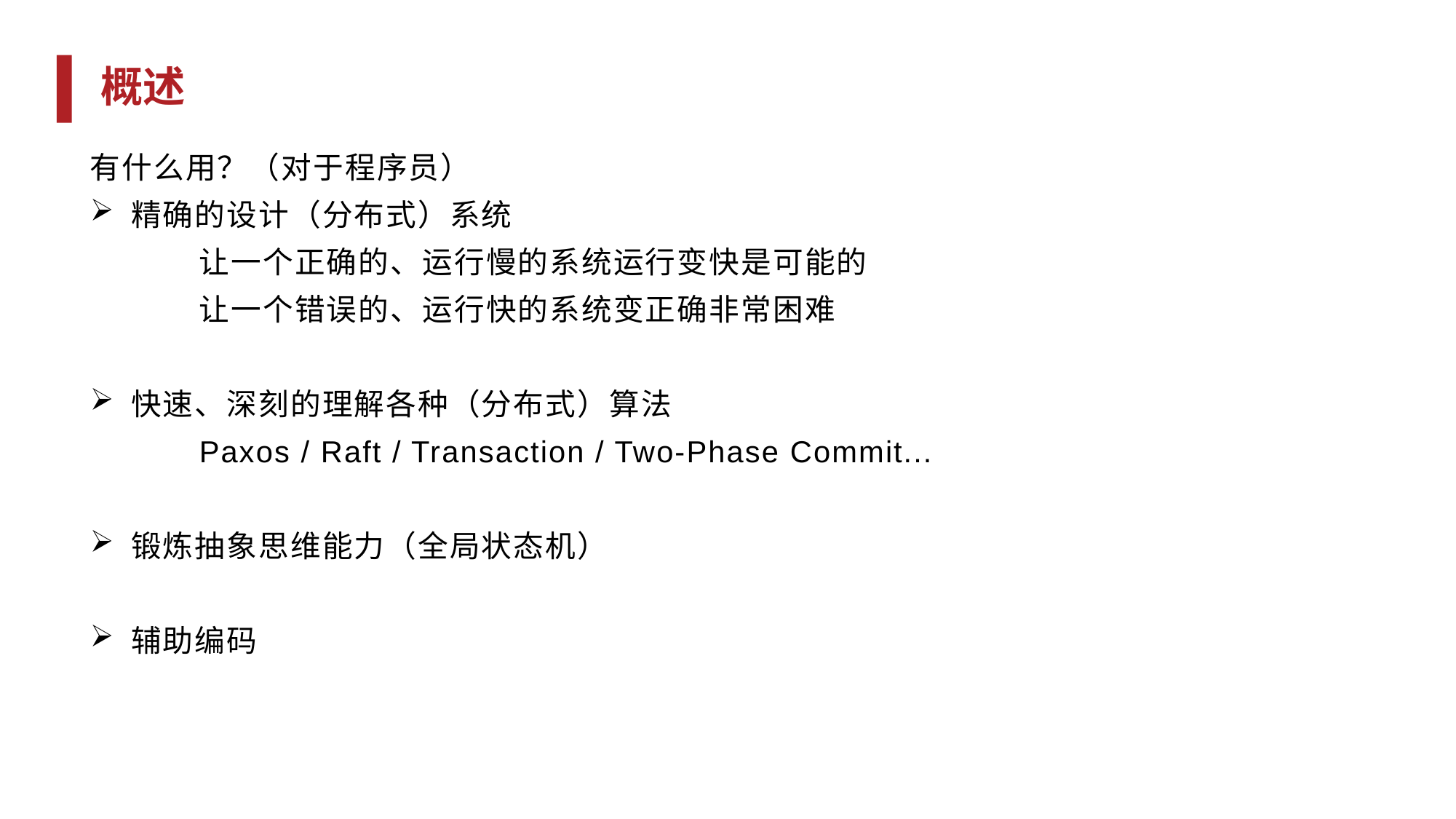

# 概述
有什么用？（对于程序员）
精确的设计（分布式）系统
	让一个正确的、运行慢的系统运行变快是可能的
让一个错误的、运行快的系统变正确非常困难

快速、深刻的理解各种（分布式）算法
Paxos / Raft / Transaction / Two-Phase Commit...

锻炼抽象思维能力（全局状态机）

辅助编码